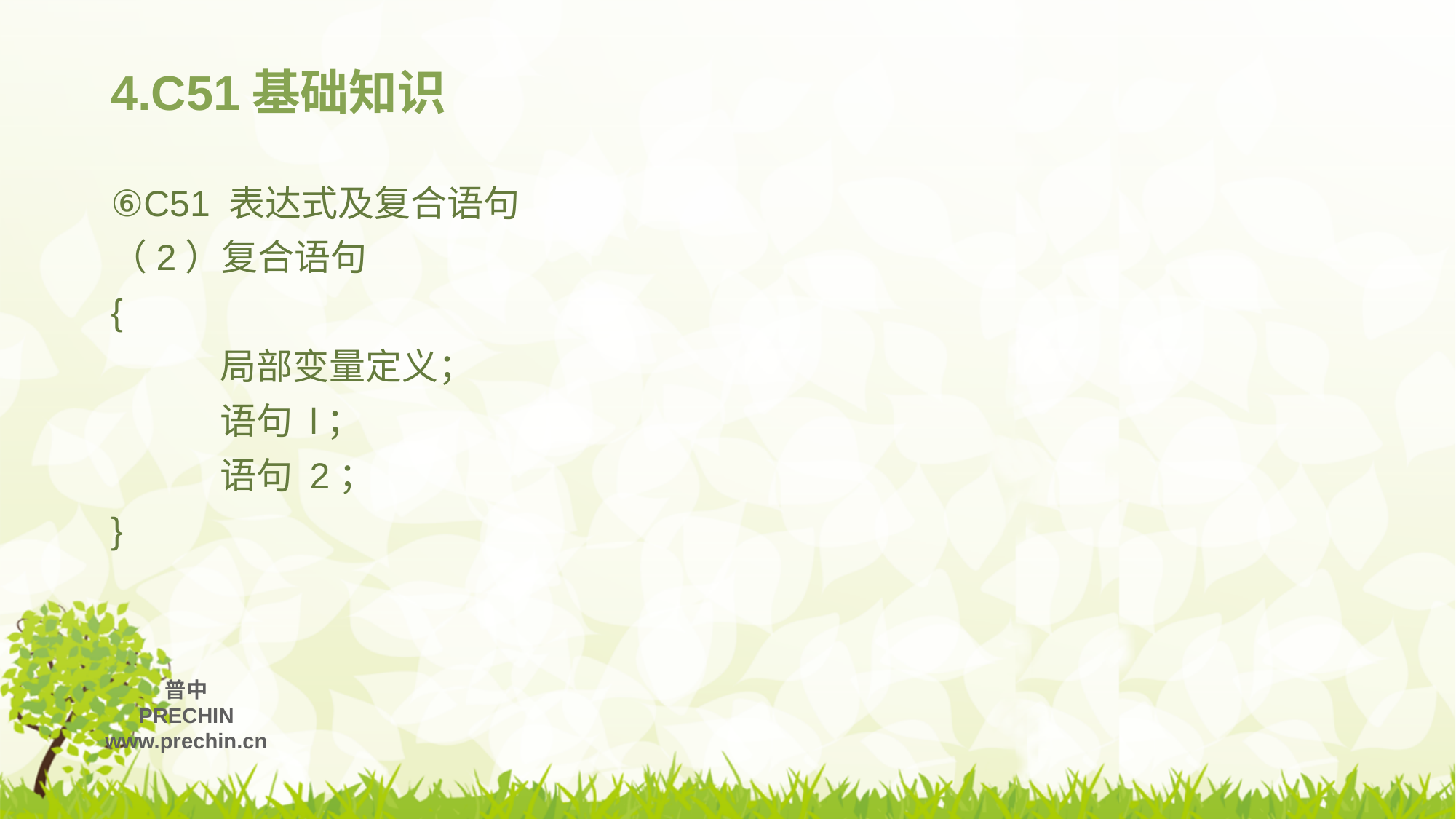

# 4.C51基础知识
⑥C51 表达式及复合语句
（2）复合语句
{
	局部变量定义；
	语句 l；
	语句 2；
}